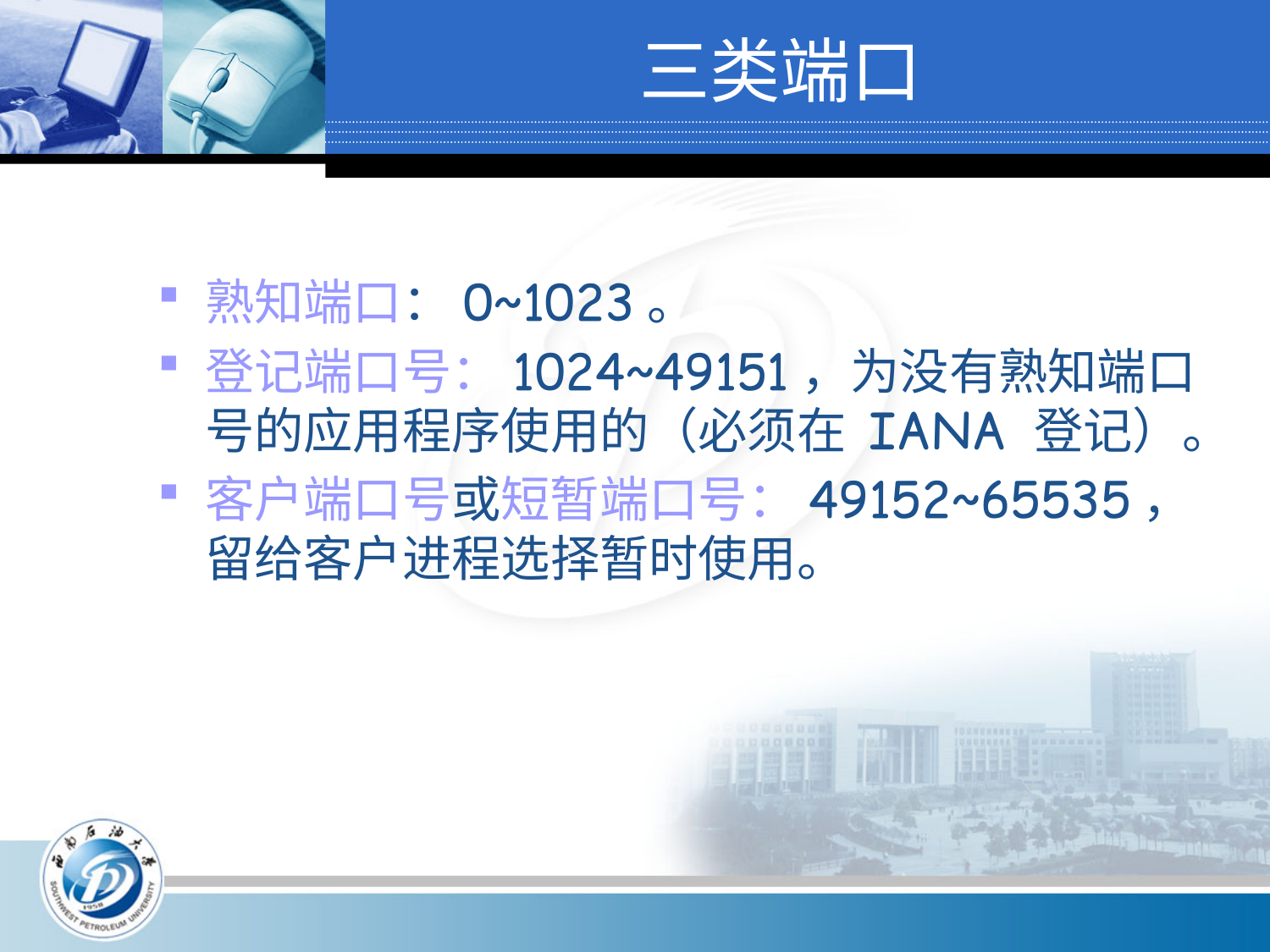

# 三类端口
熟知端口：0~1023。
登记端口号：1024~49151，为没有熟知端口号的应用程序使用的（必须在 IANA 登记）。
客户端口号或短暂端口号：49152~65535，留给客户进程选择暂时使用。